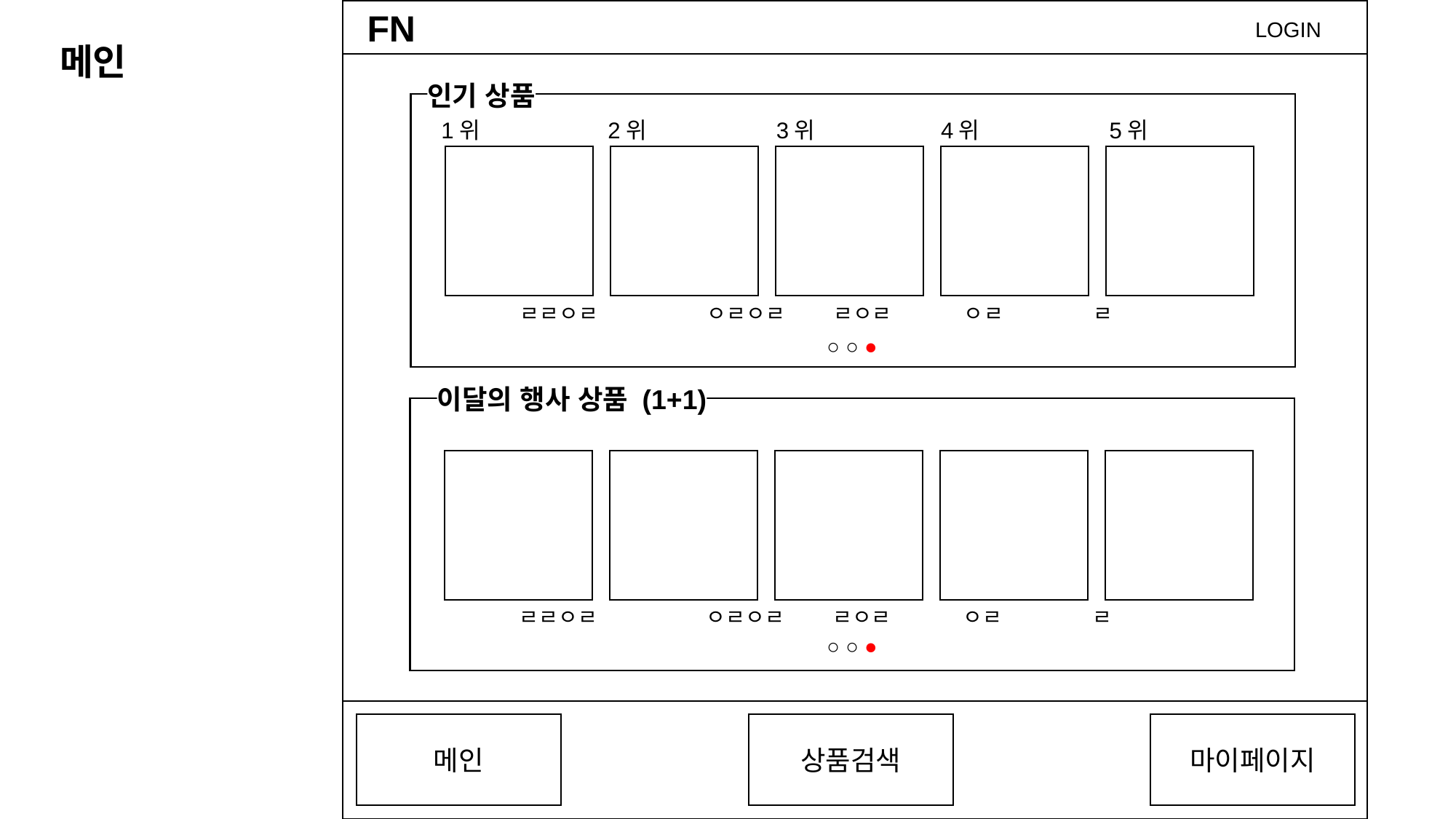

FN

LOGIN

메인
상품검색
마이페이지
메인

LOGIN
MYPAGE
상품검색
인기 상품

1위
2위
3위
4위
5위

ㄹㄹㅇㄹ                  ㅇㄹㅇㄹ        ㄹㅇㄹ            ㅇㄹ               ㄹ
○ ○ ●
이달의 행사 상품 (1+1)

ㄹㄹㅇㄹ                  ㅇㄹㅇㄹ        ㄹㅇㄹ            ㅇㄹ               ㄹ
○ ○ ●
인기 상품

1위
2위
3위
4위
5위

ㄹㄹㅇㄹ                  ㅇㄹㅇㄹ        ㄹㅇㄹ            ㅇㄹ               ㄹ
1 2 3
이달의 행사상품(1+1)

ㄹㄹㅇㄹ                  ㅇㄹㅇㄹ        ㄹㅇㄹ            ㅇㄹ               ㄹ
1 2 3